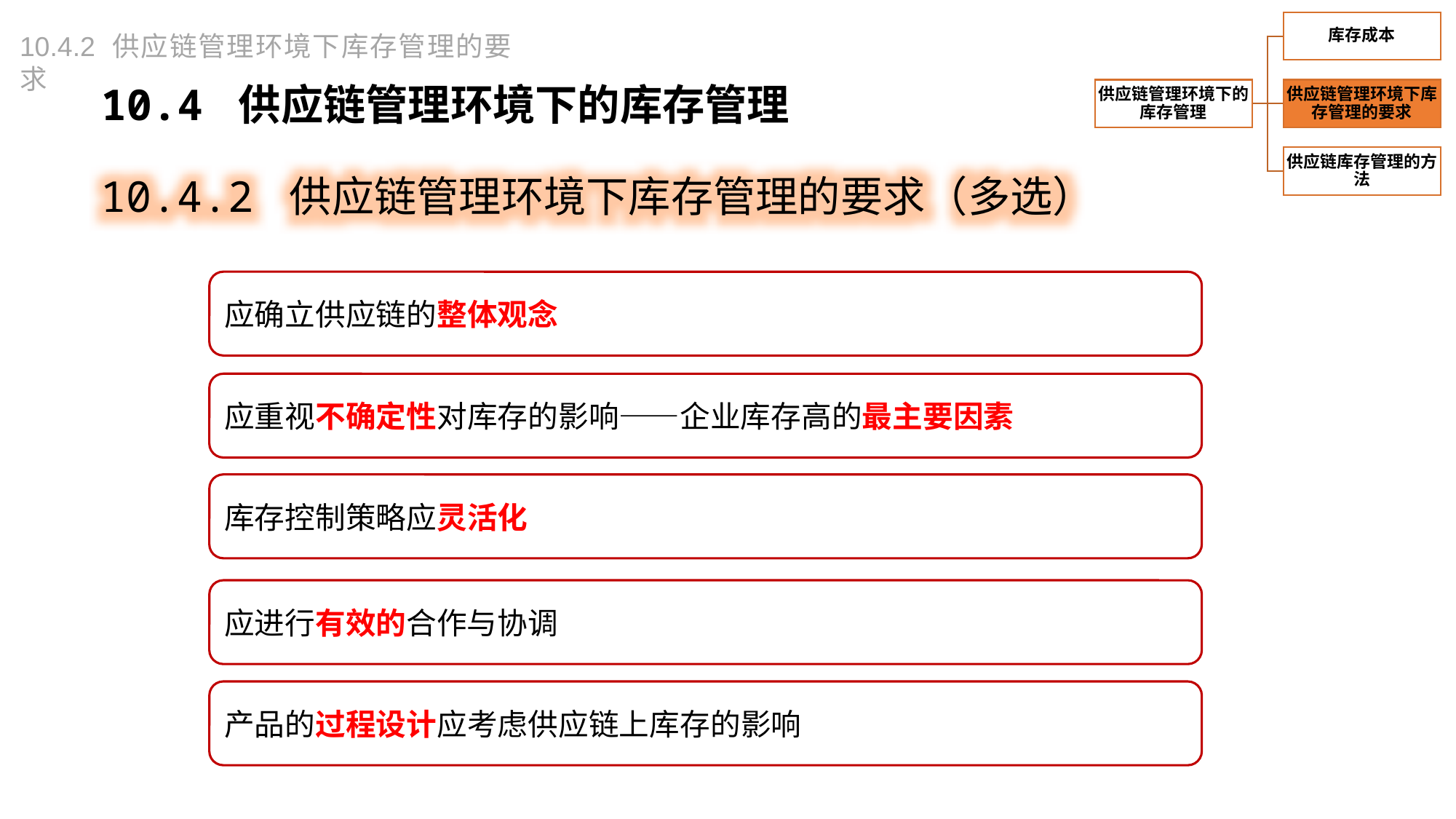

供应链管理环境下的库存管理
库存成本
供应链管理环境下库存管理的要求
供应链库存管理的方法
10.4.2 供应链管理环境下库存管理的要求
10.4 供应链管理环境下的库存管理
10.4.2 供应链管理环境下库存管理的要求（多选）
应确立供应链的整体观念
应重视不确定性对库存的影响——企业库存高的最主要因素
库存控制策略应灵活化
应进行有效的合作与协调
产品的过程设计应考虑供应链上库存的影响